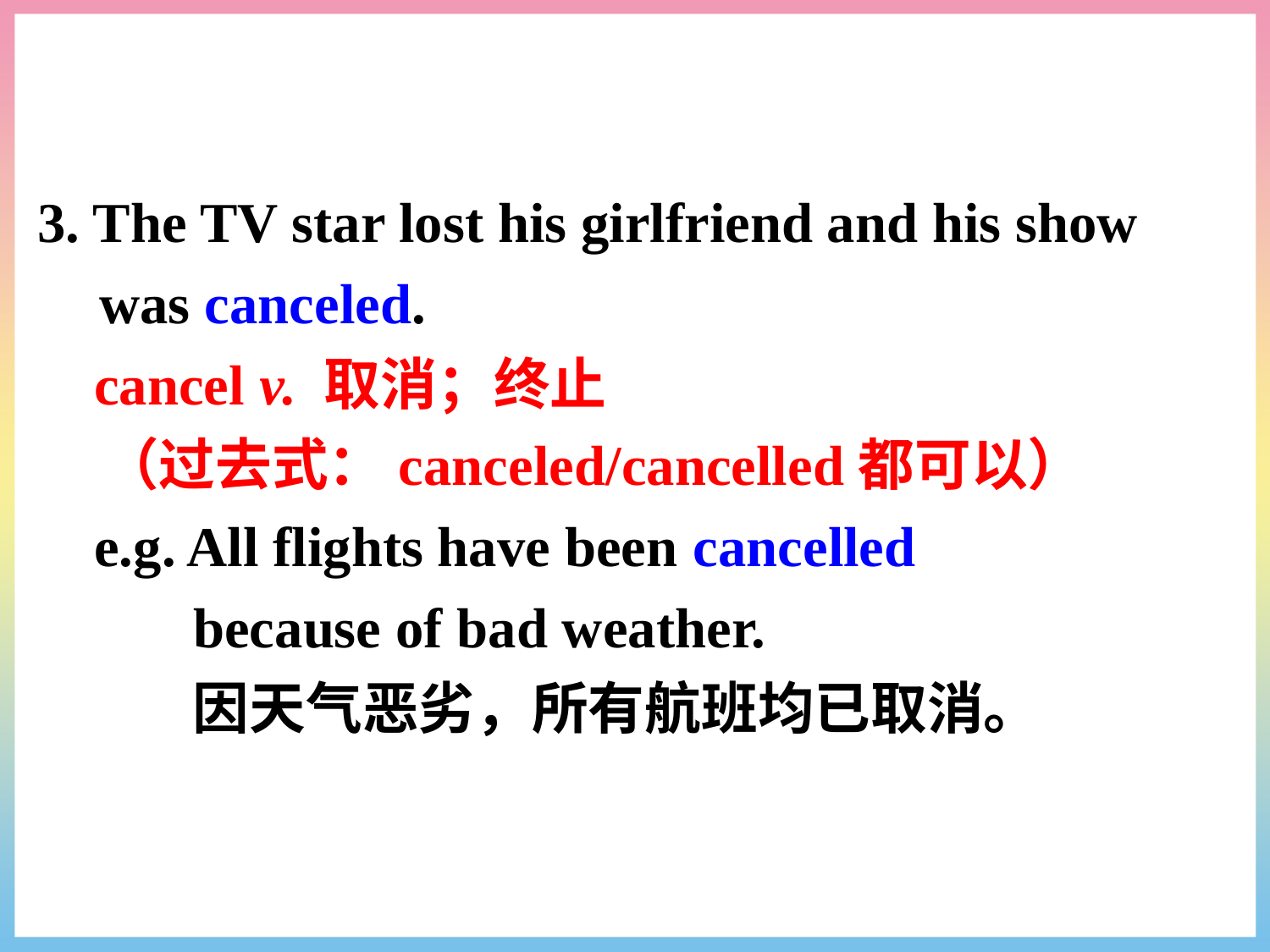

3. The TV star lost his girlfriend and his show was canceled.
    cancel v. 取消；终止
    （过去式：canceled/cancelled都可以）
    e.g. All flights have been cancelled
           because of bad weather.
           因天气恶劣，所有航班均已取消。